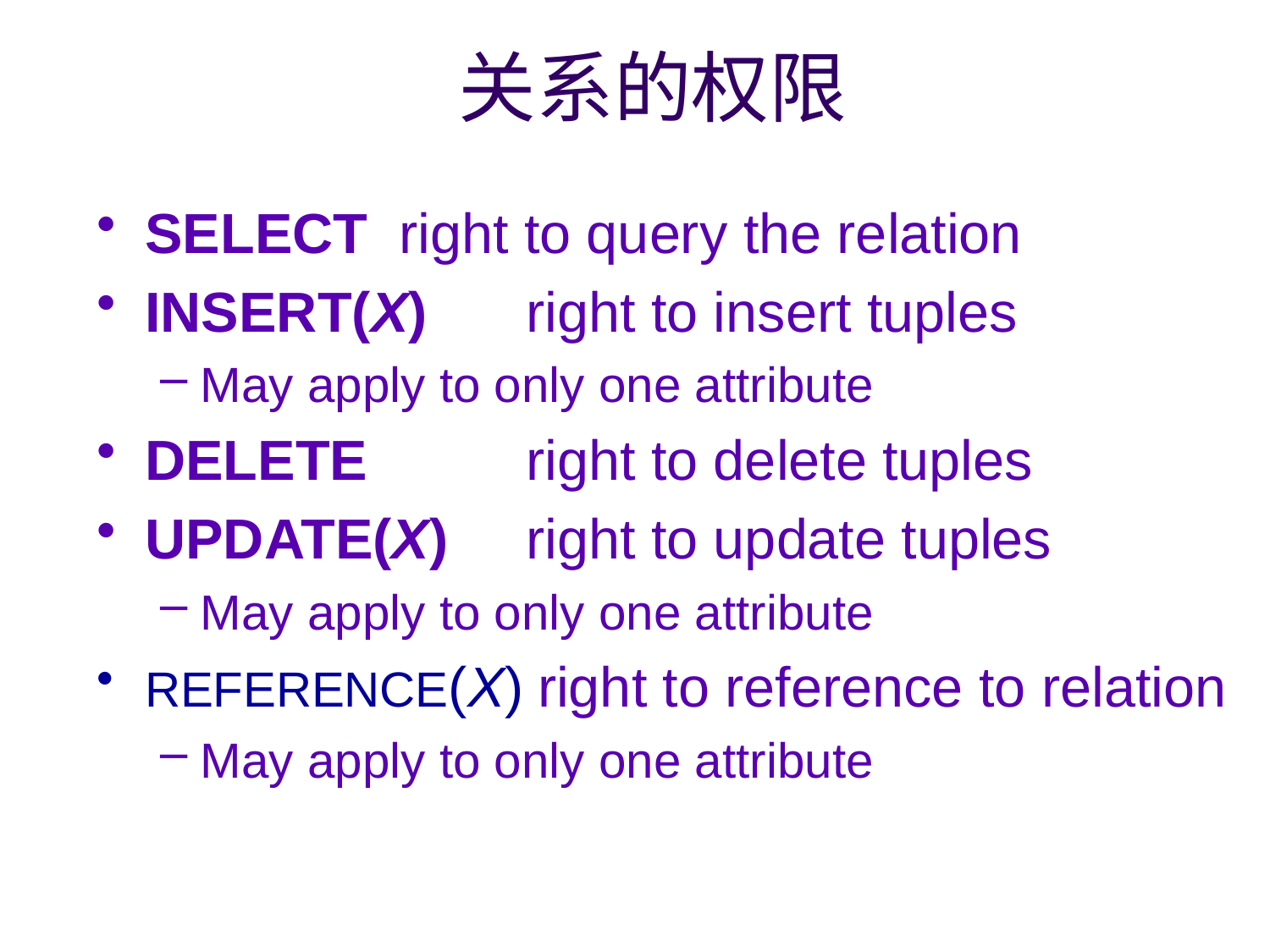

# 关系的权限
SELECT 	right to query the relation
INSERT(X) 	right to insert tuples
May apply to only one attribute
DELETE  	right to delete tuples
UPDATE(X) 	right to update tuples
May apply to only one attribute
REFERENCE(X) right to reference to relation
May apply to only one attribute